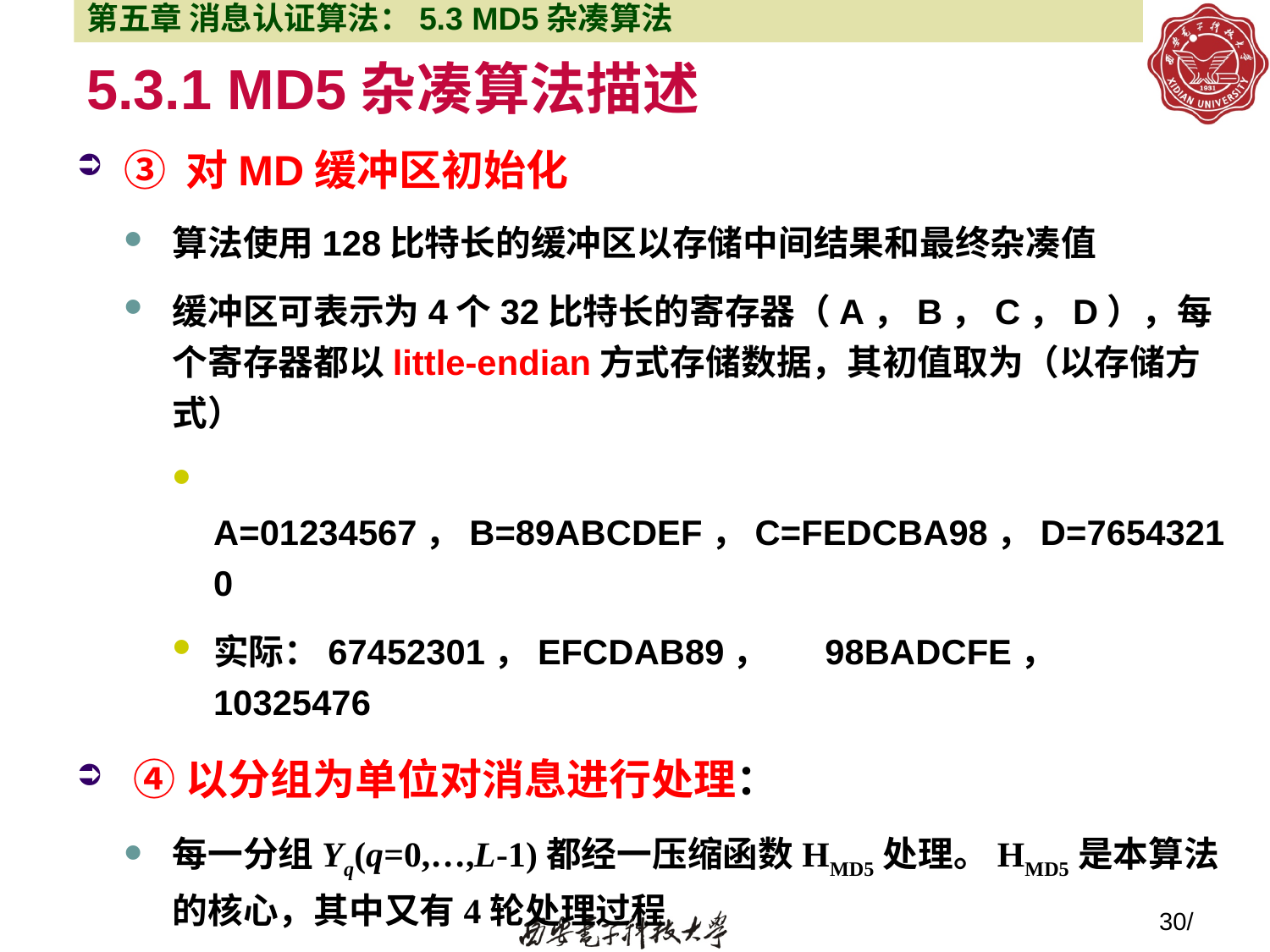

第五章 消息认证算法：5.3 MD5杂凑算法
# 5.3.1 MD5杂凑算法描述
③ 对MD缓冲区初始化
算法使用128比特长的缓冲区以存储中间结果和最终杂凑值
缓冲区可表示为4个32比特长的寄存器（A，B，C，D），每个寄存器都以little-endian方式存储数据，其初值取为（以存储方式）
  A=01234567，B=89ABCDEF，C=FEDCBA98，D=76543210
实际：67452301，EFCDAB89，      98BADCFE，    10325476
 ④以分组为单位对消息进行处理：
每一分组Yq(q=0,…,L-1)都经一压缩函数HMD5处理。HMD5是本算法的核心，其中又有4轮处理过程
30/